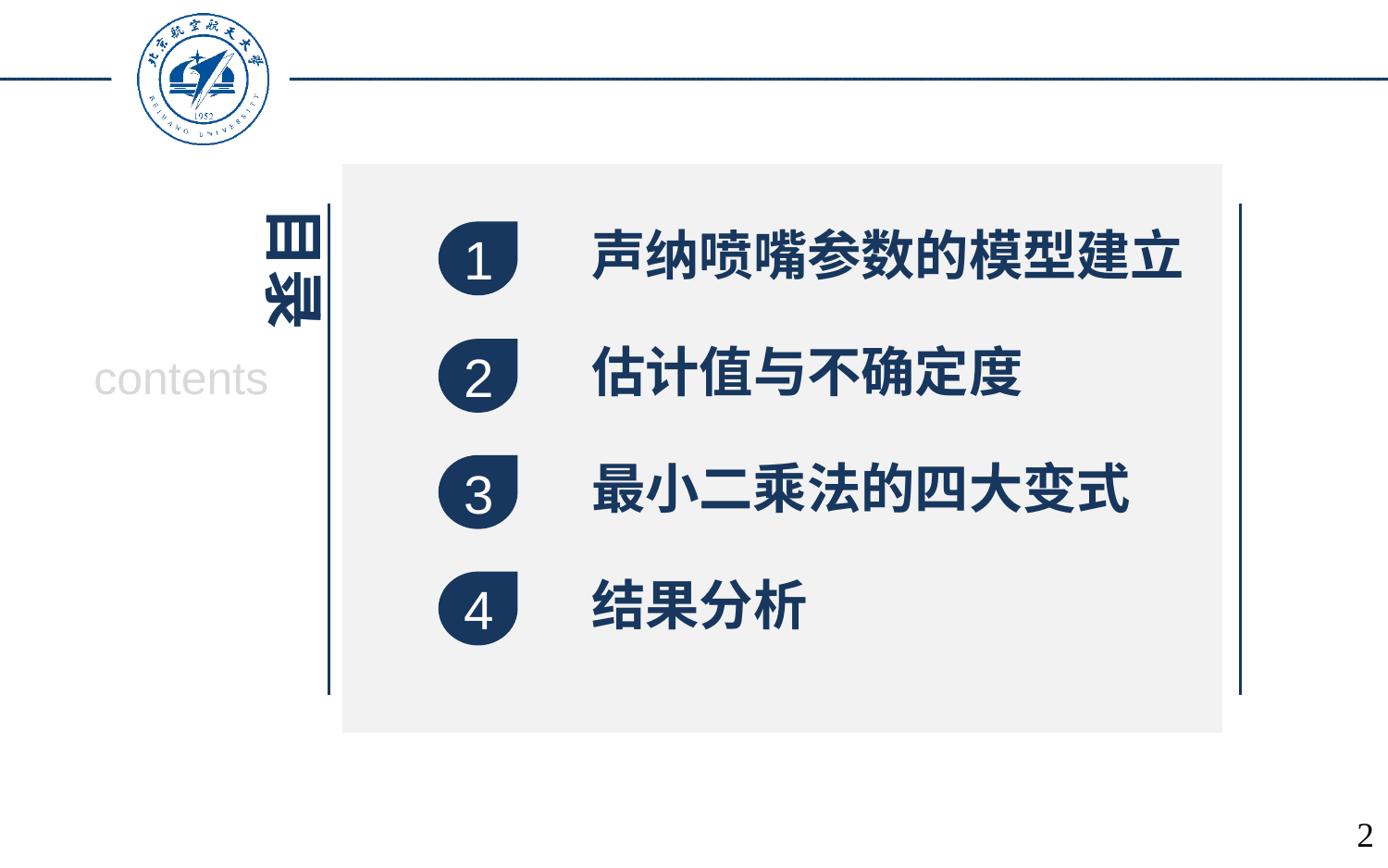

声纳喷嘴参数的模型建立
1
估计值与不确定度
2
最小二乘法的四大变式
3
结果分析
4
目录
contents
2